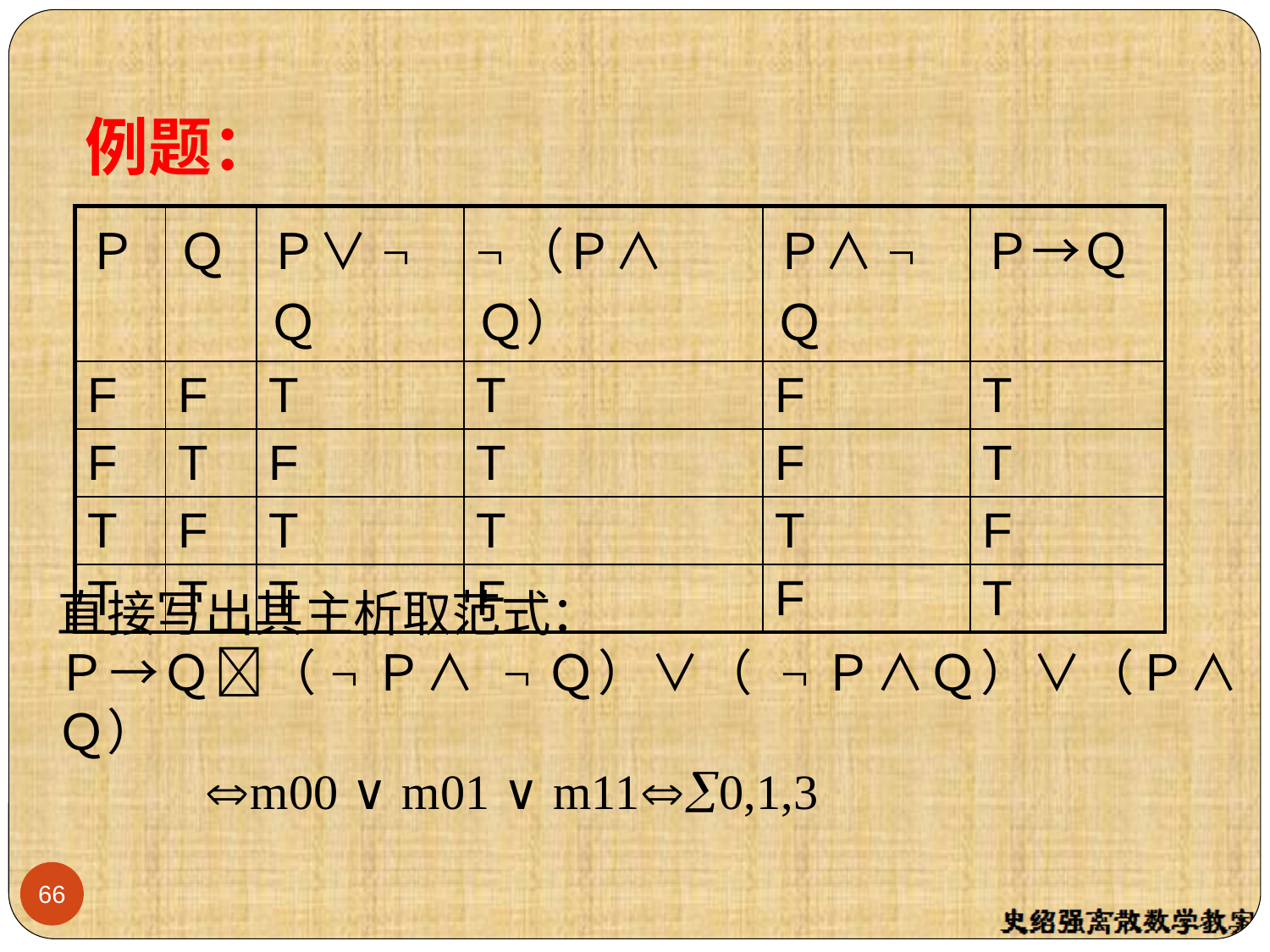

例题：
| Ｐ | Ｑ | Ｐ∨¬Ｑ | ¬（Ｐ∧Ｑ） | Ｐ∧¬Ｑ | Ｐ→Ｑ |
| --- | --- | --- | --- | --- | --- |
| F | F | T | T | F | T |
| F | T | F | T | F | T |
| T | F | T | T | T | F |
| T | T | T | F | F | T |
直接写出其主析取范式：
Ｐ→Ｑ⇔（¬Ｐ∧ ¬Ｑ）∨（ ¬Ｐ∧Ｑ）∨（Ｐ∧Ｑ）
            ⇔m00 ∨ m01 ∨ m11⇔∑0,1,3

66